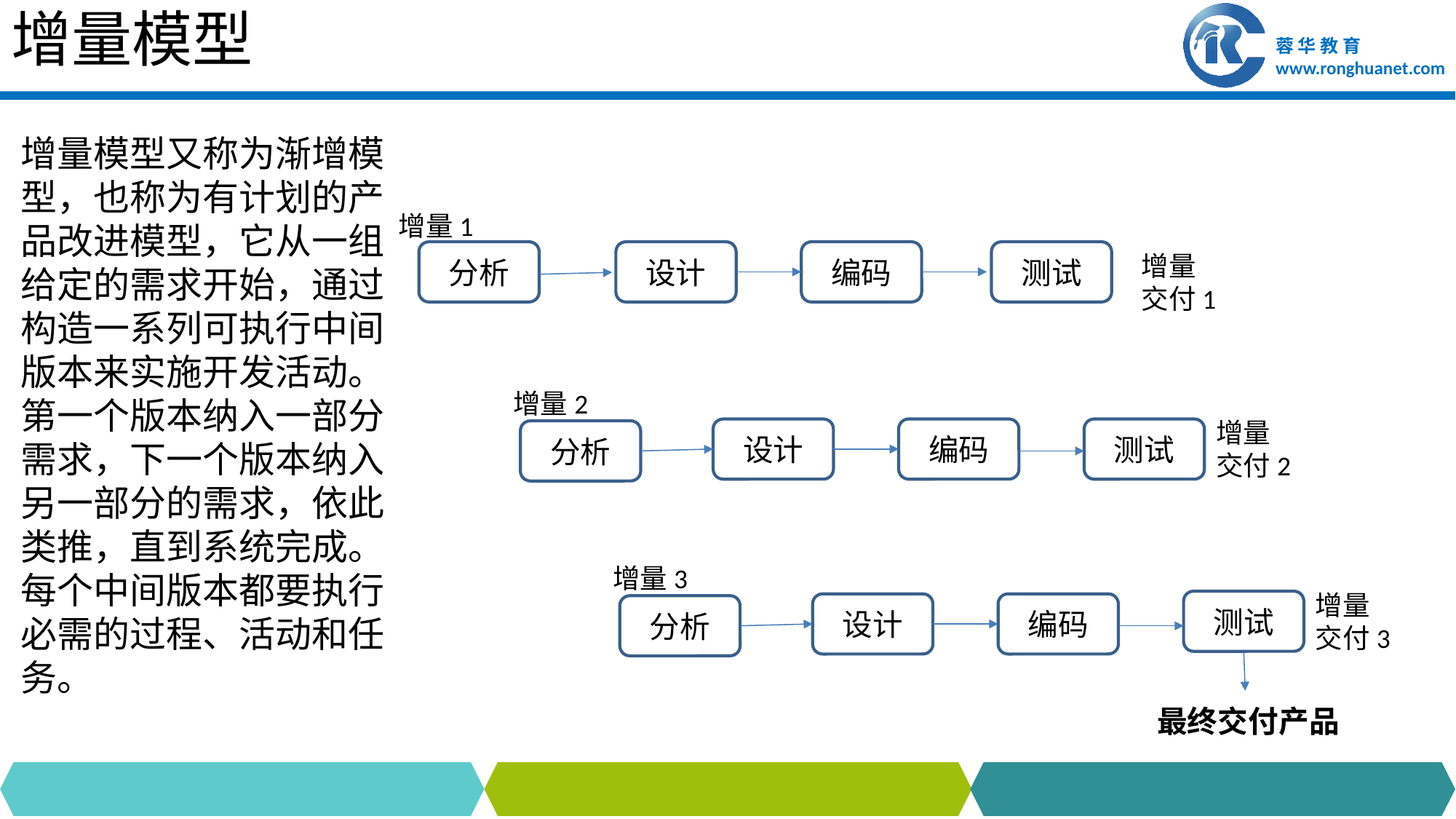

# 增量模型
增量模型又称为渐增模型，也称为有计划的产品改进模型，它从一组给定的需求开始，通过构造一系列可执行中间版本来实施开发活动。第一个版本纳入一部分需求，下一个版本纳入另一部分的需求，依此类推，直到系统完成。每个中间版本都要执行必需的过程、活动和任务。
增量1
分析
设计
编码
测试
增量
交付1
增量2
增量
交付2
设计
编码
测试
分析
增量3
增量
交付3
测试
设计
编码
分析
最终交付产品